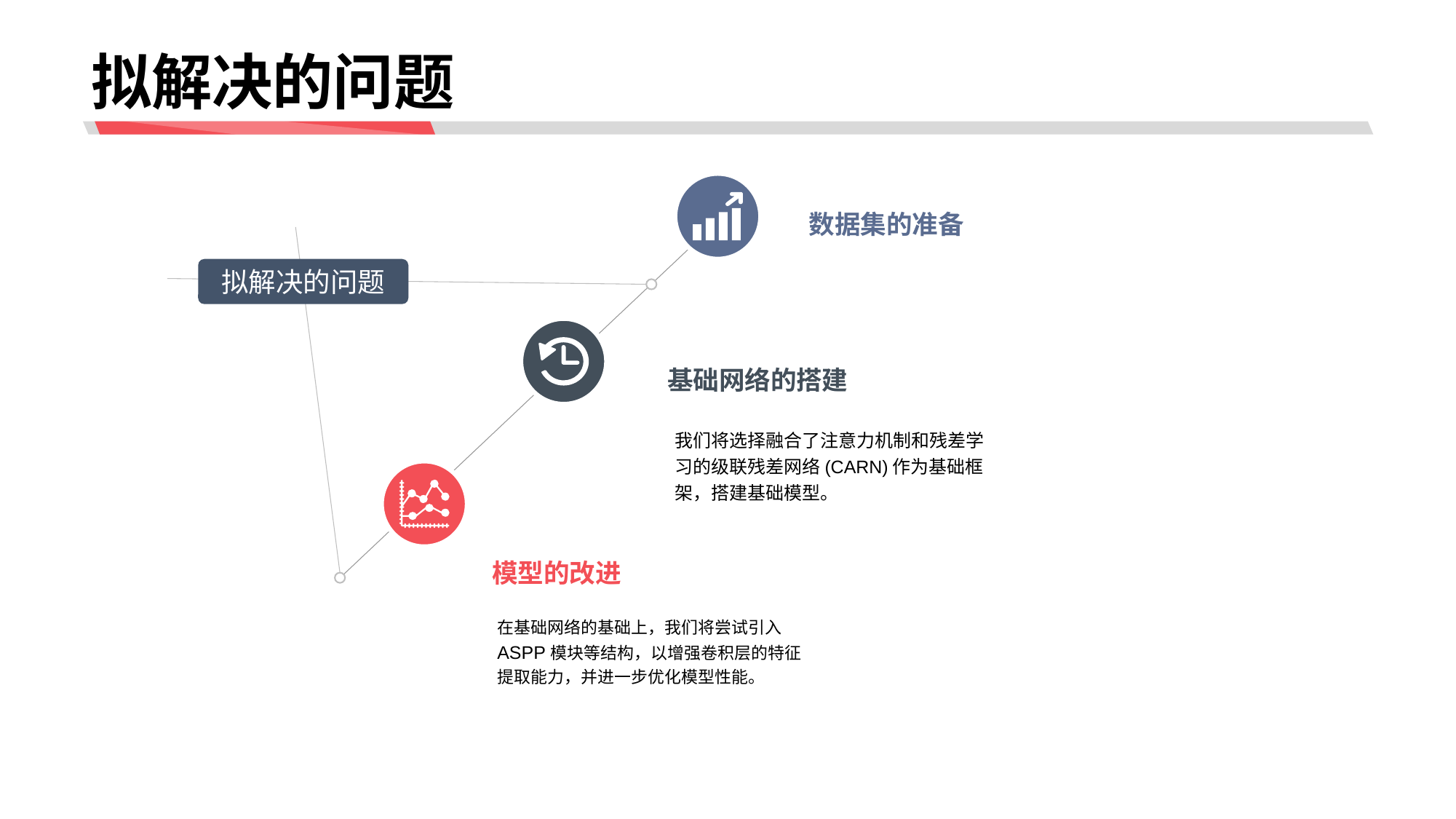

# 拟解决的问题

数据集的准备
拟解决的问题

基础网络的搭建
我们将选择融合了注意力机制和残差学习的级联残差网络(CARN)作为基础框架，搭建基础模型。
模型的改进
在基础网络的基础上，我们将尝试引入ASPP模块等结构，以增强卷积层的特征提取能力，并进一步优化模型性能。